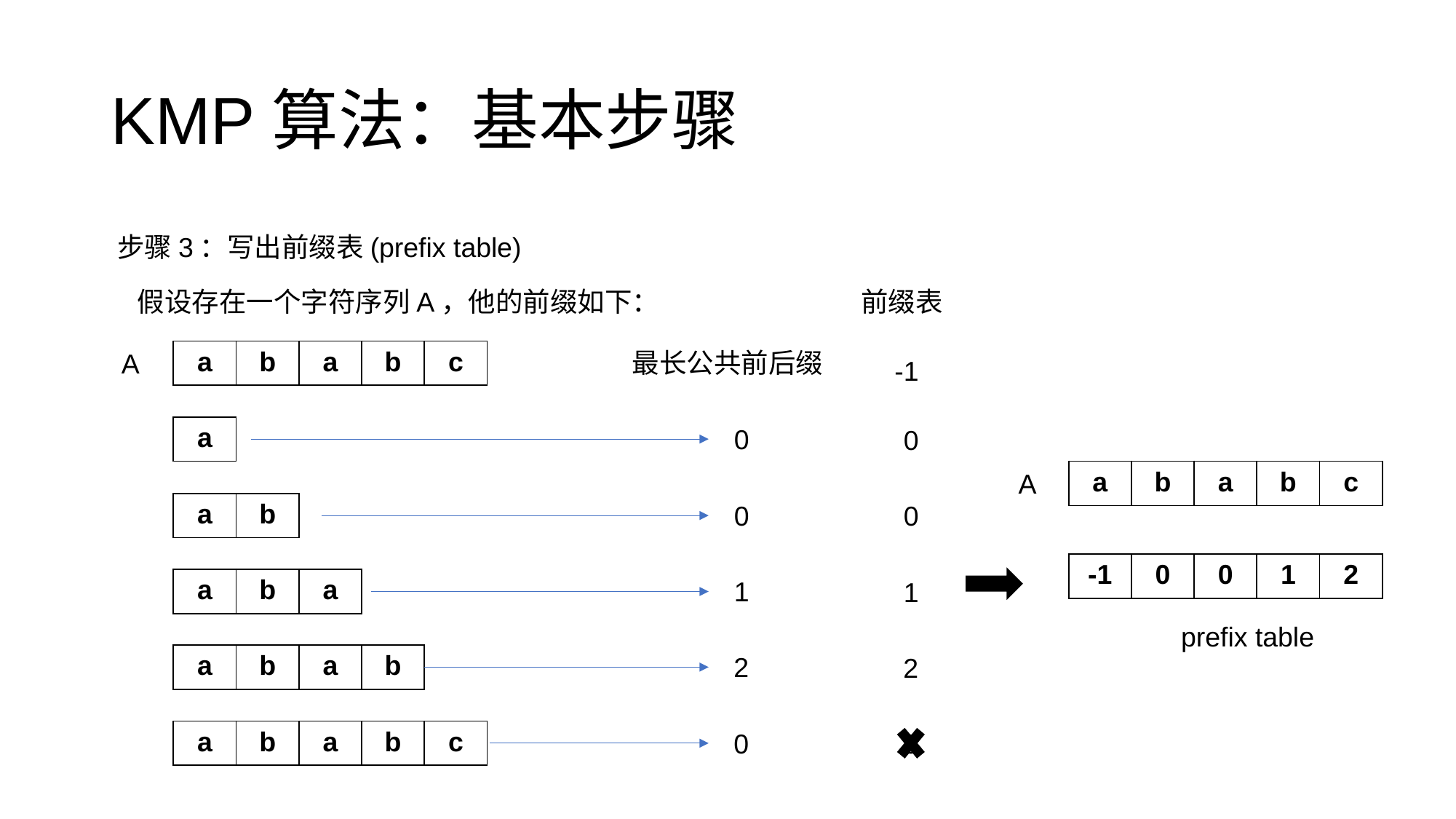

# KMP算法：基本步骤
步骤3：写出前缀表(prefix table)
假设存在一个字符序列A，他的前缀如下：
前缀表
最长公共前后缀
A
| a | b | a | b | c |
| --- | --- | --- | --- | --- |
-1
| a |
| --- |
0
0
| a | b | a | b | c |
| --- | --- | --- | --- | --- |
A
| a | b |
| --- | --- |
0
0
| -1 | 0 | 0 | 1 | 2 |
| --- | --- | --- | --- | --- |
| a | b | a |
| --- | --- | --- |

1
1
prefix table
2
| a | b | a | b |
| --- | --- | --- | --- |
2
0
| a | b | a | b | c |
| --- | --- | --- | --- | --- |

0